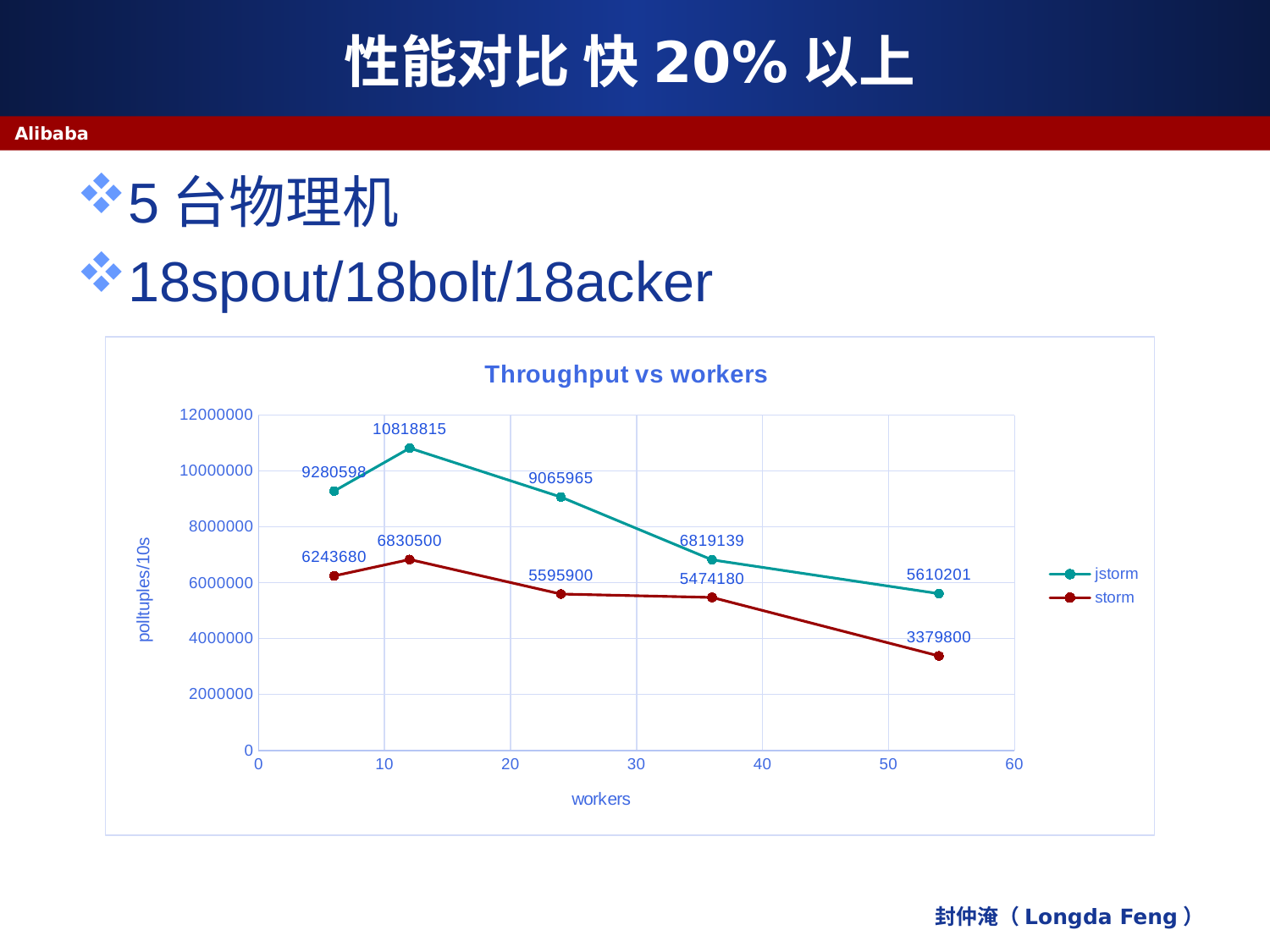

# 性能对比 快20%以上
Alibaba
5台物理机
18spout/18bolt/18acker

### Chart: Throughput vs workers

| Category | jstorm |  |
|---|---|---|
封仲淹（Longda Feng）